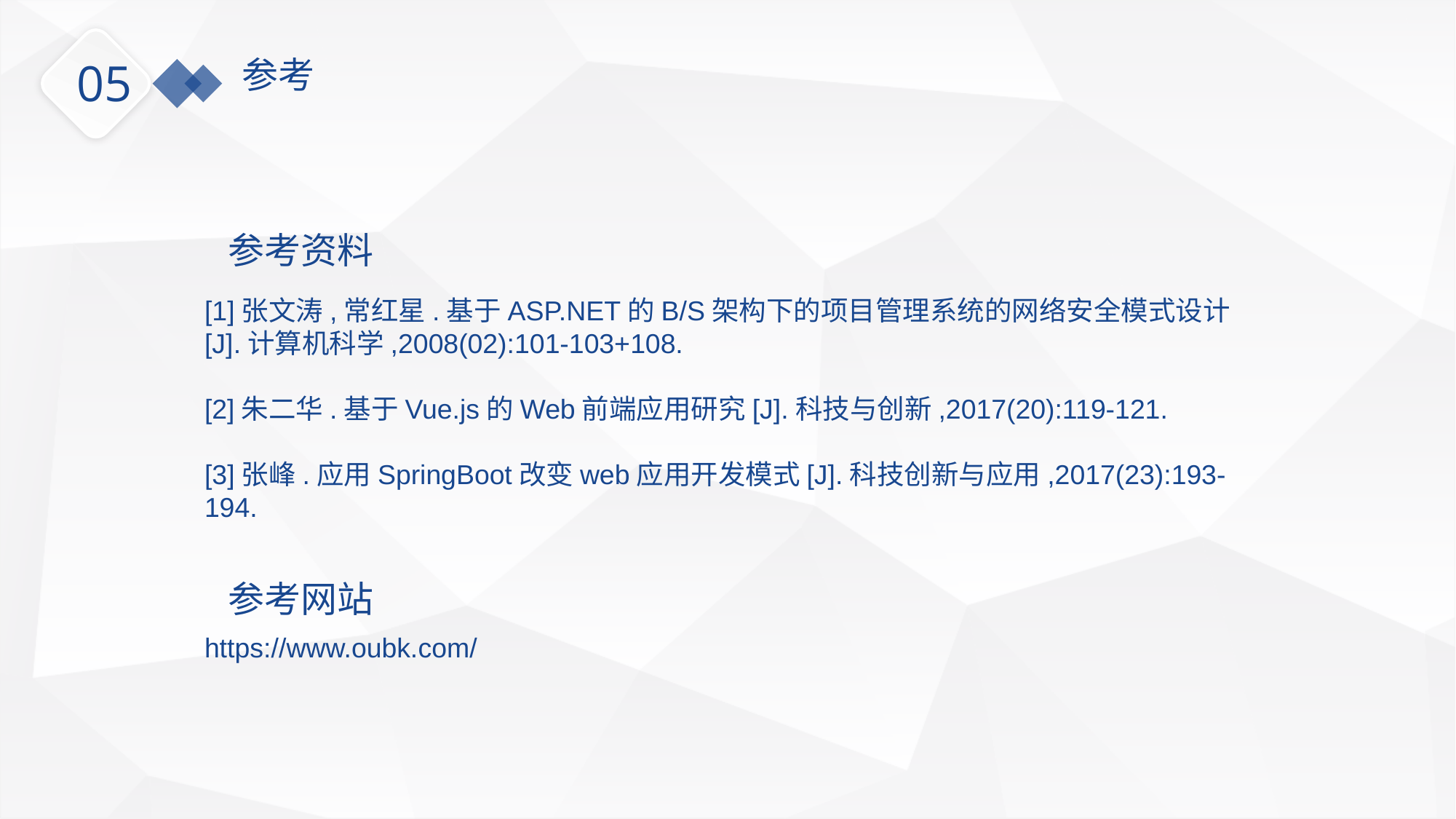

参考

05

参考资料
[1]张文涛,常红星.基于ASP.NET的B/S架构下的项目管理系统的网络安全模式设计[J].计算机科学,2008(02):101-103+108.

[2]朱二华.基于Vue.js的Web前端应用研究[J].科技与创新,2017(20):119-121.

[3]张峰.应用SpringBoot改变web应用开发模式[J].科技创新与应用,2017(23):193-194.

参考网站
https://www.oubk.com/